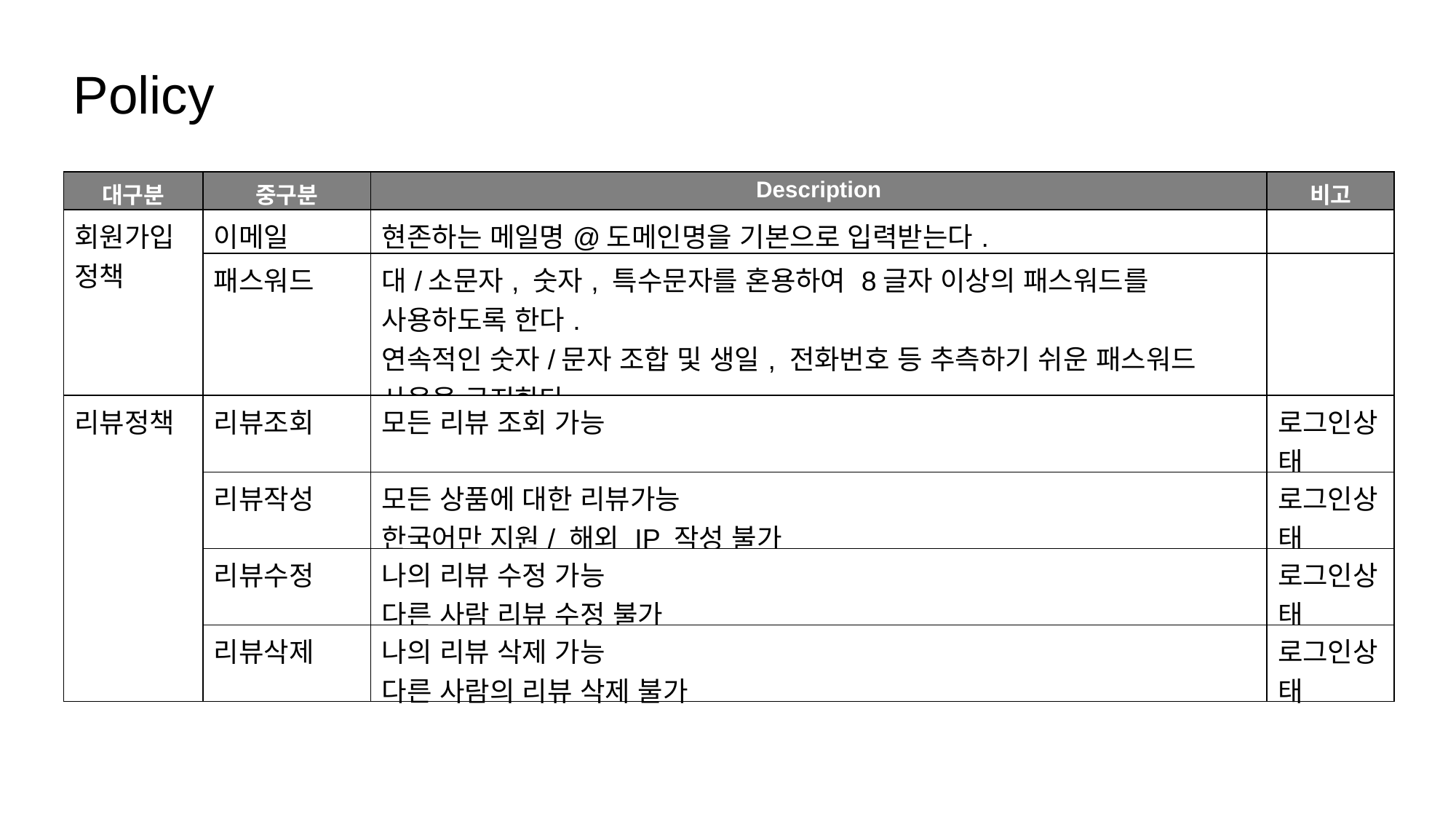

Policy
| 대구분 | 중구분 | Description | 비고 |
| --- | --- | --- | --- |
| 회원가입정책 | 이메일 | 현존하는 메일명@도메인명을 기본으로 입력받는다. |  |
|  | 패스워드 | 대/소문자, 숫자, 특수문자를 혼용하여 8글자 이상의 패스워드를 사용하도록 한다. 연속적인 숫자/문자 조합 및 생일, 전화번호 등 추측하기 쉬운 패스워드 사용을 금지한다. |  |
| 리뷰정책 | 리뷰조회 | 모든 리뷰 조회 가능 | 로그인상태 |
|  | 리뷰작성 | 모든 상품에 대한 리뷰가능 한국어만 지원/ 해외 IP 작성 불가 | 로그인상태 |
|  | 리뷰수정 | 나의 리뷰 수정 가능 다른 사람 리뷰 수정 불가 | 로그인상태 |
|  | 리뷰삭제 | 나의 리뷰 삭제 가능 다른 사람의 리뷰 삭제 불가 | 로그인상태 |